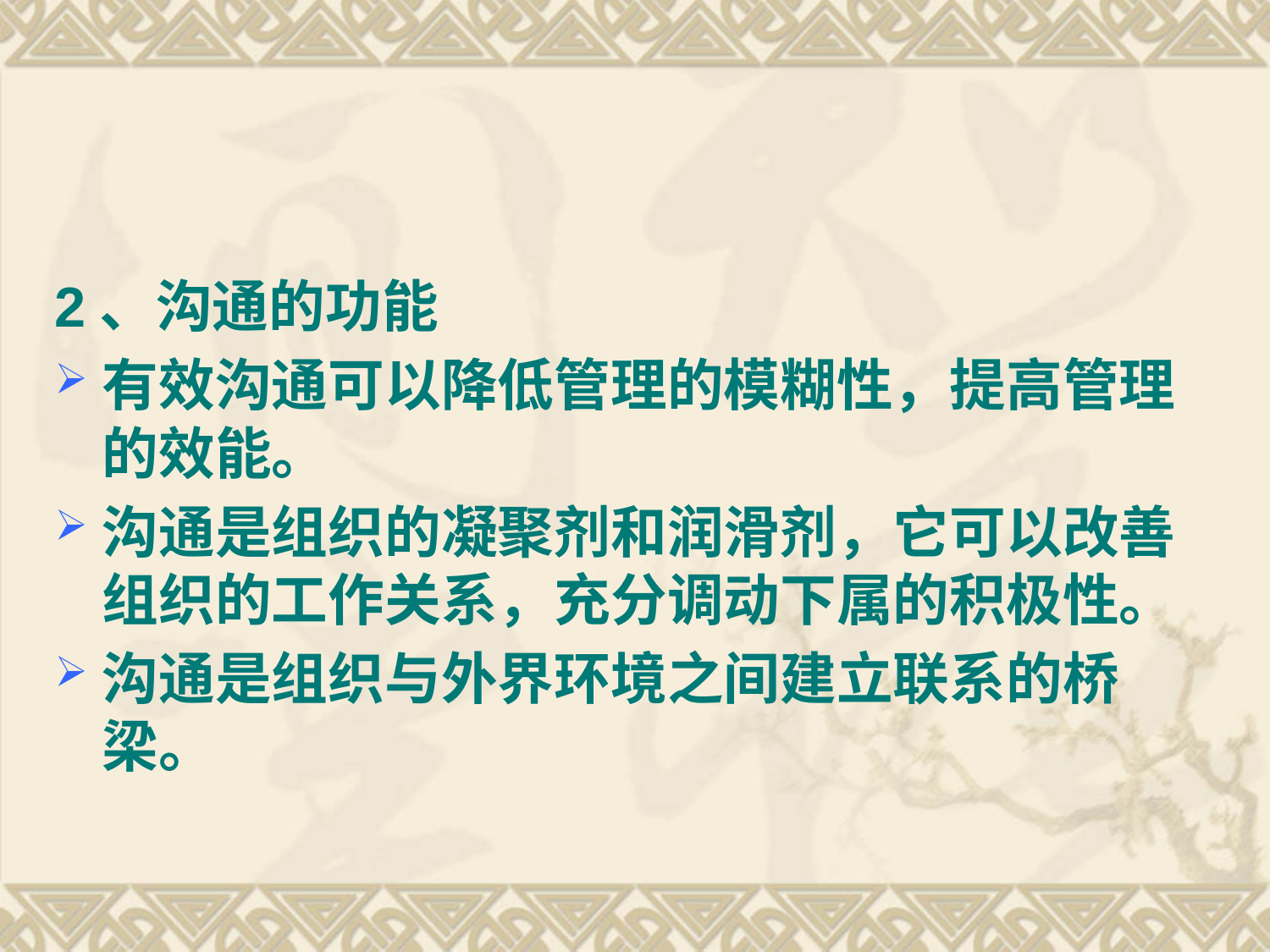

#
2、沟通的功能
有效沟通可以降低管理的模糊性，提高管理的效能。
沟通是组织的凝聚剂和润滑剂，它可以改善组织的工作关系，充分调动下属的积极性。
沟通是组织与外界环境之间建立联系的桥梁。